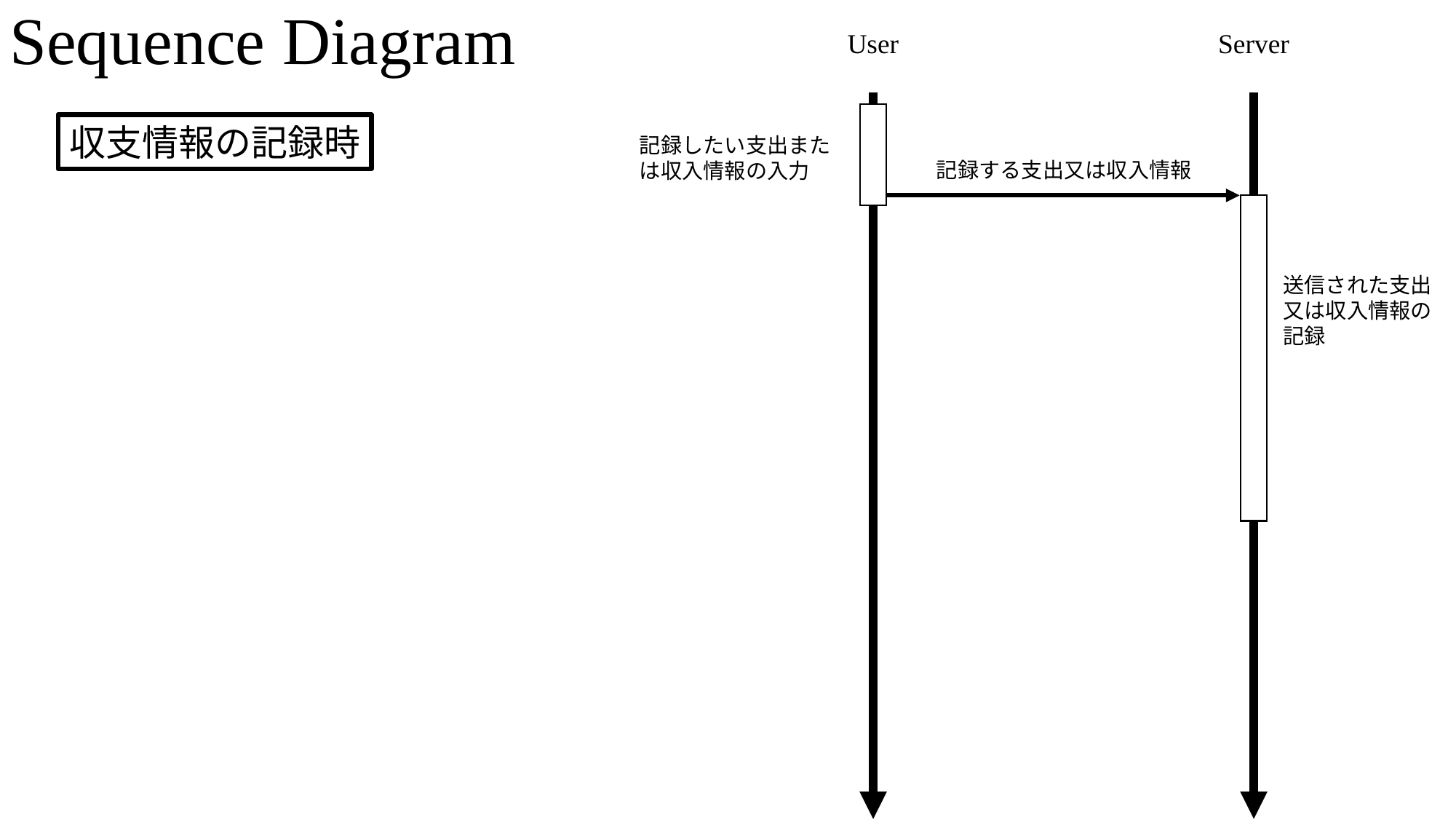

# Sequence Diagram
User
Server

収支情報の記録時
記録したい支出または収入情報の入力
記録する支出又は収入情報

送信された支出又は収入情報の記録